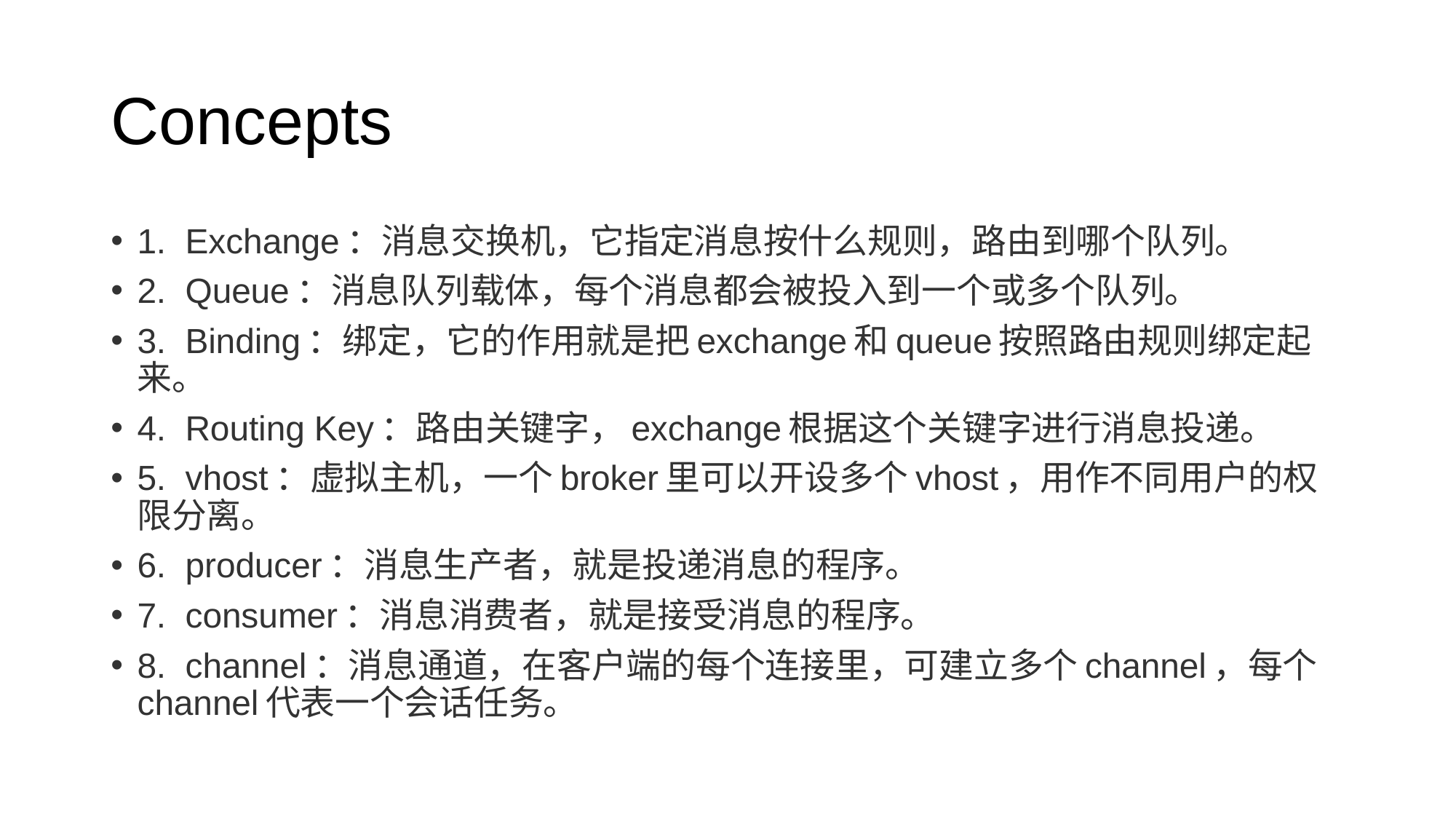

# Concepts
1.  Exchange：消息交换机，它指定消息按什么规则，路由到哪个队列。
2.  Queue：消息队列载体，每个消息都会被投入到一个或多个队列。
3.  Binding：绑定，它的作用就是把exchange和queue按照路由规则绑定起来。
4.  Routing Key：路由关键字，exchange根据这个关键字进行消息投递。
5.  vhost：虚拟主机，一个broker里可以开设多个vhost，用作不同用户的权限分离。
6.  producer：消息生产者，就是投递消息的程序。
7.  consumer：消息消费者，就是接受消息的程序。
8.  channel：消息通道，在客户端的每个连接里，可建立多个channel，每个channel代表一个会话任务。